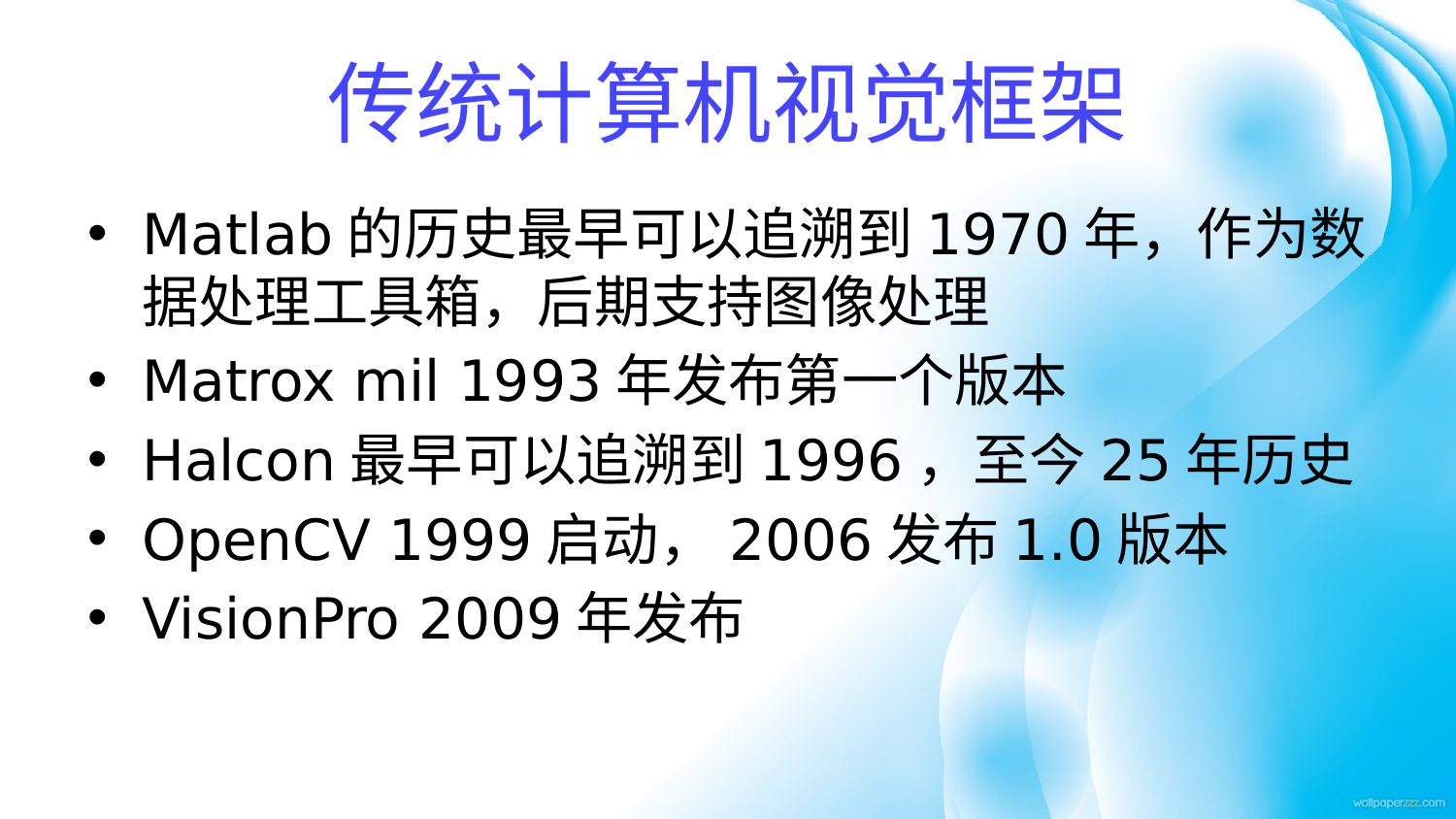

# 传统计算机视觉框架
Matlab的历史最早可以追溯到1970年，作为数据处理工具箱，后期支持图像处理
Matrox mil 1993年发布第一个版本
Halcon最早可以追溯到1996，至今25年历史
OpenCV 1999启动，2006发布1.0版本
VisionPro 2009年发布